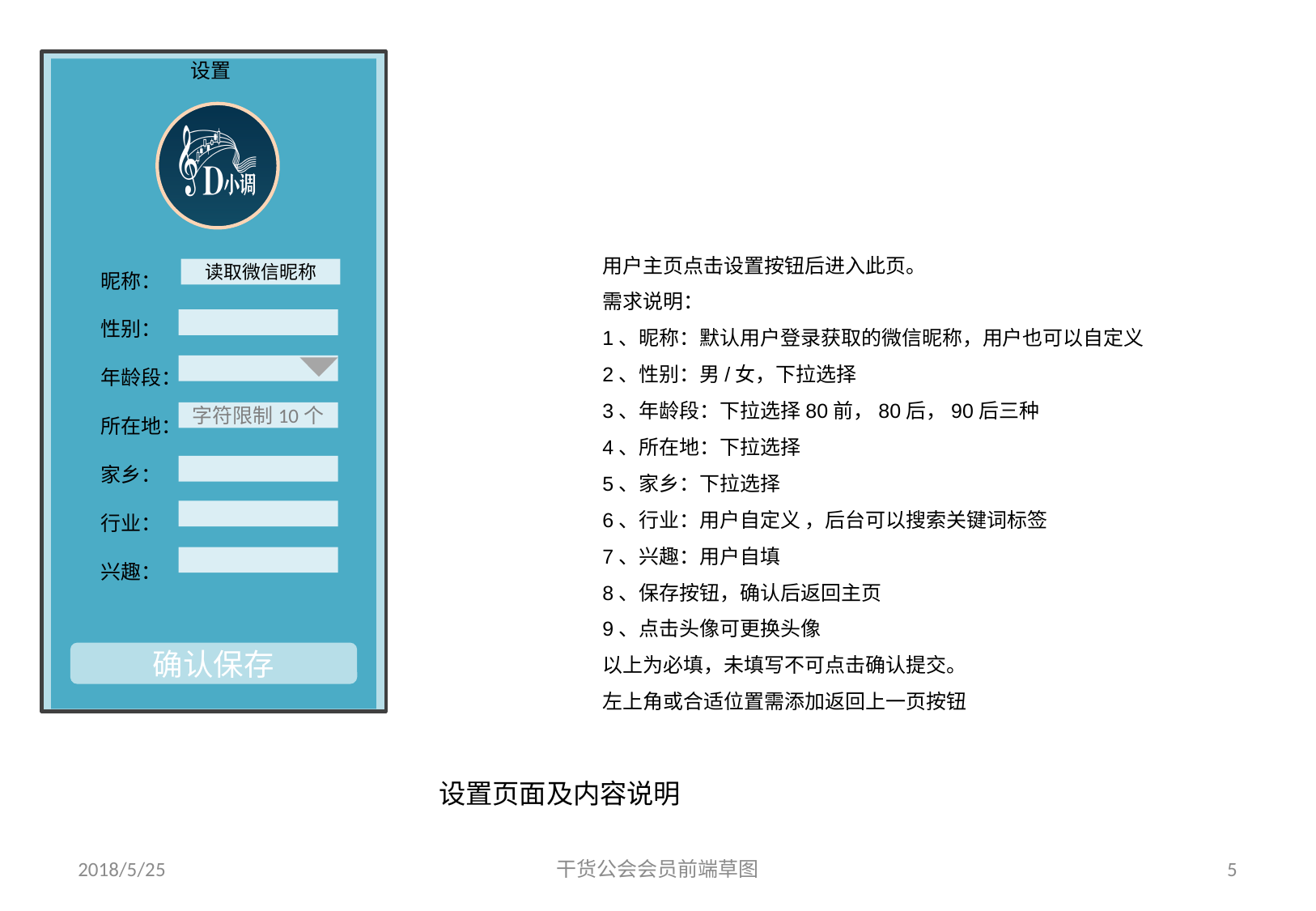

设置

昵称：
性别：
年龄段：
所在地：
家乡：
行业：
兴趣：
读取微信昵称

字符限制10个

确认保存
用户主页点击设置按钮后进入此页。
需求说明：
1、昵称：默认用户登录获取的微信昵称，用户也可以自定义
2、性别：男/女，下拉选择
3、年龄段：下拉选择80前，80后，90后三种
4、所在地：下拉选择
5、家乡：下拉选择
6、行业：用户自定义 ，后台可以搜索关键词标签
7、兴趣：用户自填
8、保存按钮，确认后返回主页
9、点击头像可更换头像
以上为必填，未填写不可点击确认提交。
左上角或合适位置需添加返回上一页按钮

设置页面及内容说明
2018/5/25
干货公会会员前端草图
5